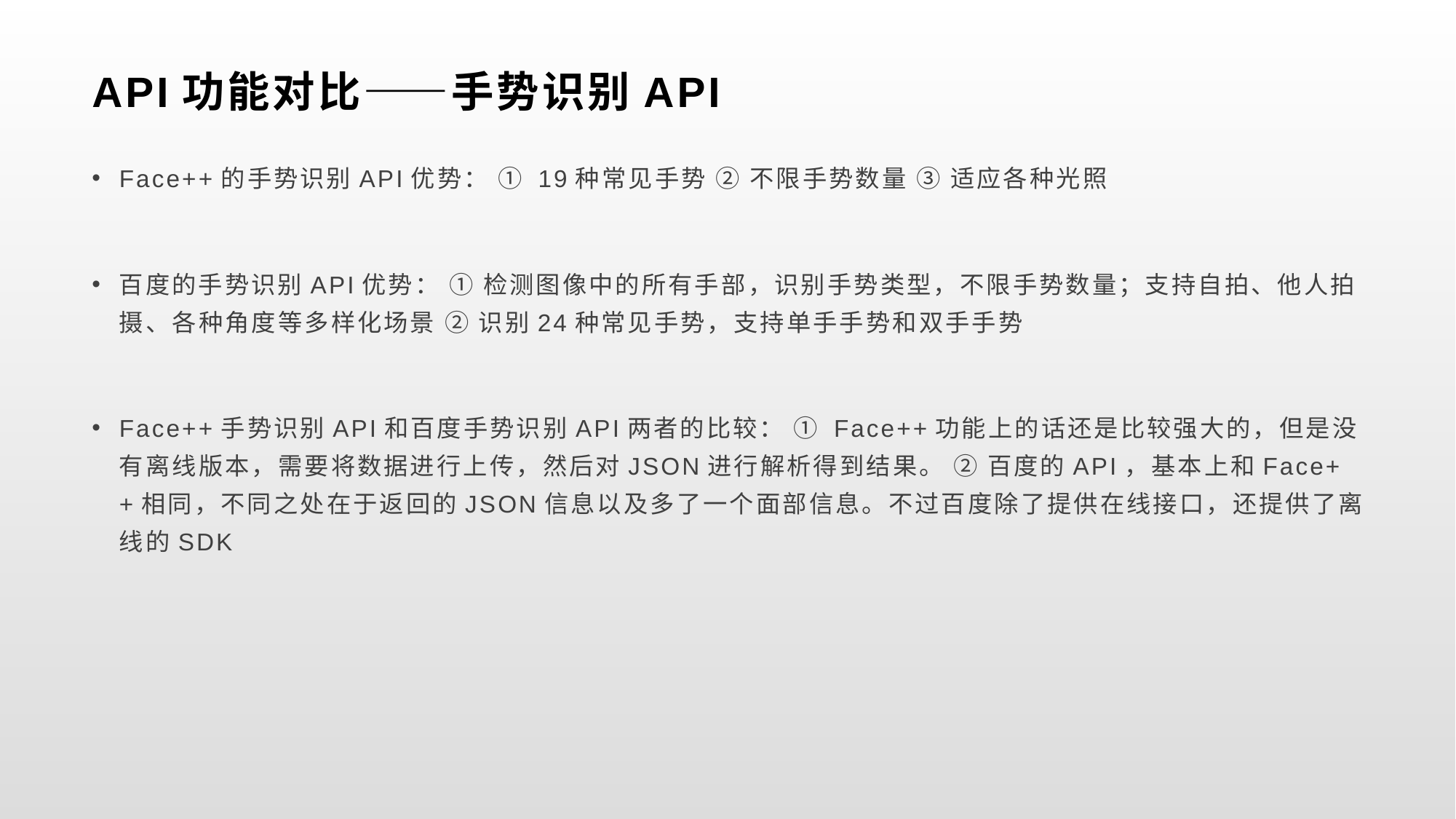

# API功能对比——手势识别API
Face++的手势识别API优势： ① 19种常见手势 ② 不限手势数量 ③ 适应各种光照

百度的手势识别API优势： ① 检测图像中的所有手部，识别手势类型，不限手势数量；支持自拍、他人拍摄、各种角度等多样化场景 ② 识别24种常见手势，支持单手手势和双手手势

Face++手势识别API和百度手势识别API两者的比较： ① Face++功能上的话还是比较强大的，但是没有离线版本，需要将数据进行上传，然后对JSON进行解析得到结果。 ② 百度的API，基本上和Face++相同，不同之处在于返回的JSON信息以及多了一个面部信息。不过百度除了提供在线接口，还提供了离线的SDK